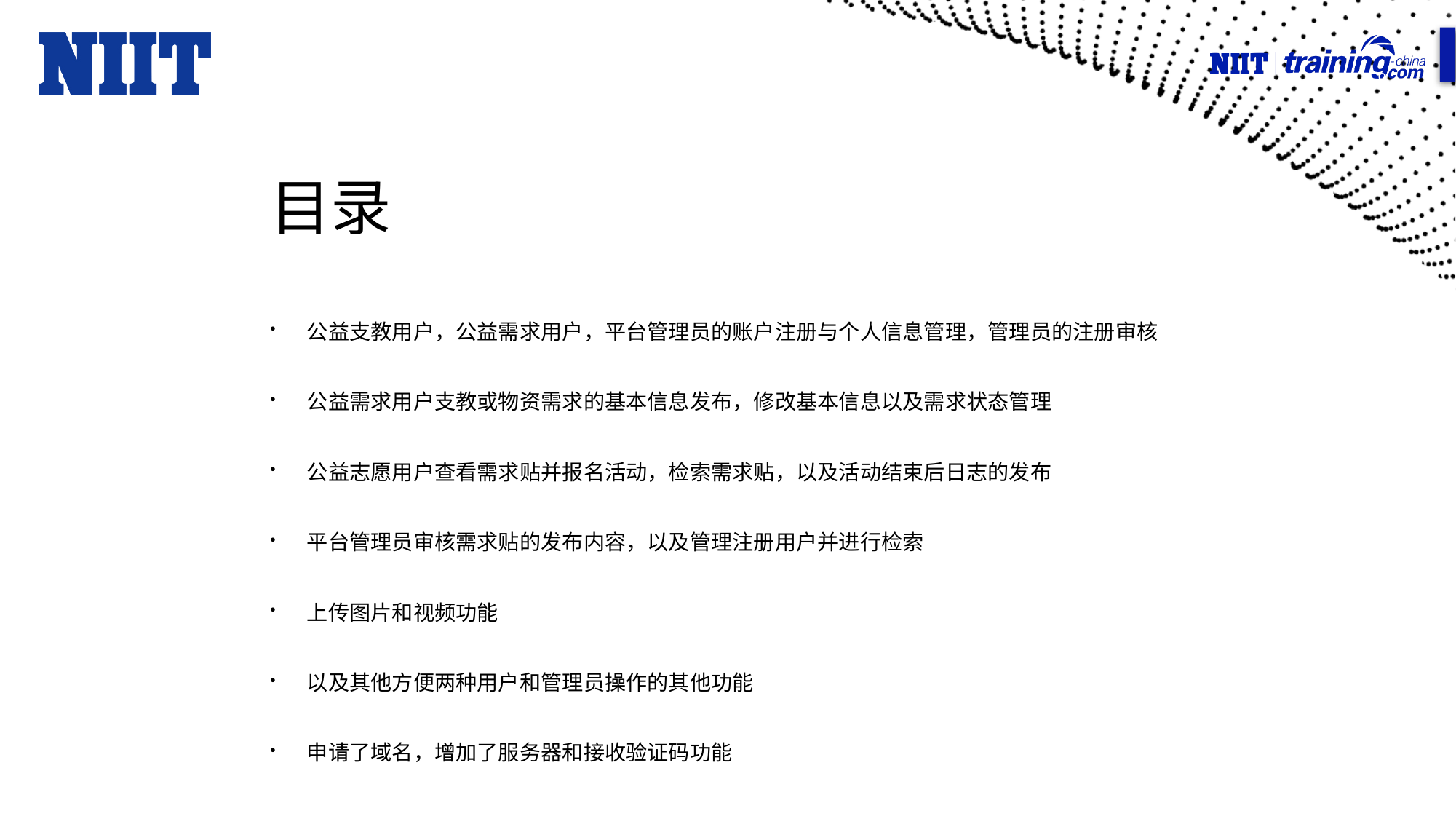

# 目录
公益支教用户，公益需求用户，平台管理员的账户注册与个人信息管理，管理员的注册审核
公益需求用户支教或物资需求的基本信息发布，修改基本信息以及需求状态管理
公益志愿用户查看需求贴并报名活动，检索需求贴，以及活动结束后日志的发布
平台管理员审核需求贴的发布内容，以及管理注册用户并进行检索
上传图片和视频功能
以及其他方便两种用户和管理员操作的其他功能
申请了域名，增加了服务器和接收验证码功能